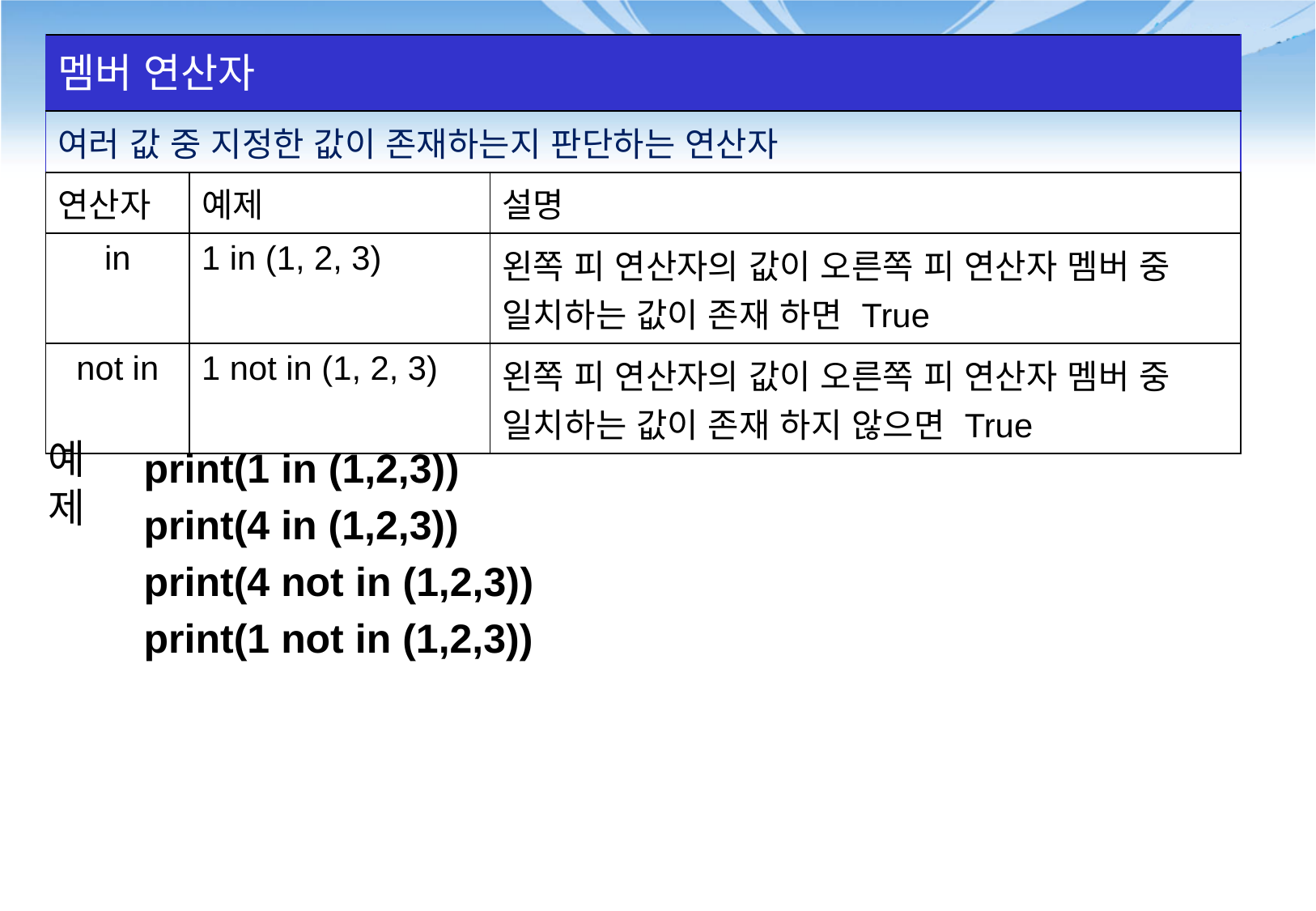

| 멤버 연산자 |  |  |
| --- | --- | --- |
| 여러 값 중 지정한 값이 존재하는지 판단하는 연산자 |  |  |
| 연산자 | 예제 | 설명 |
| in | 1 in (1, 2, 3) | 왼쪽 피 연산자의 값이 오른쪽 피 연산자 멤버 중 일치하는 값이 존재 하면 True |
| not in | 1 not in (1, 2, 3) | 왼쪽 피 연산자의 값이 오른쪽 피 연산자 멤버 중 일치하는 값이 존재 하지 않으면 True |
# 예 제
print(1 in (1,2,3))
print(4 in (1,2,3))
print(4 not in (1,2,3))
print(1 not in (1,2,3))